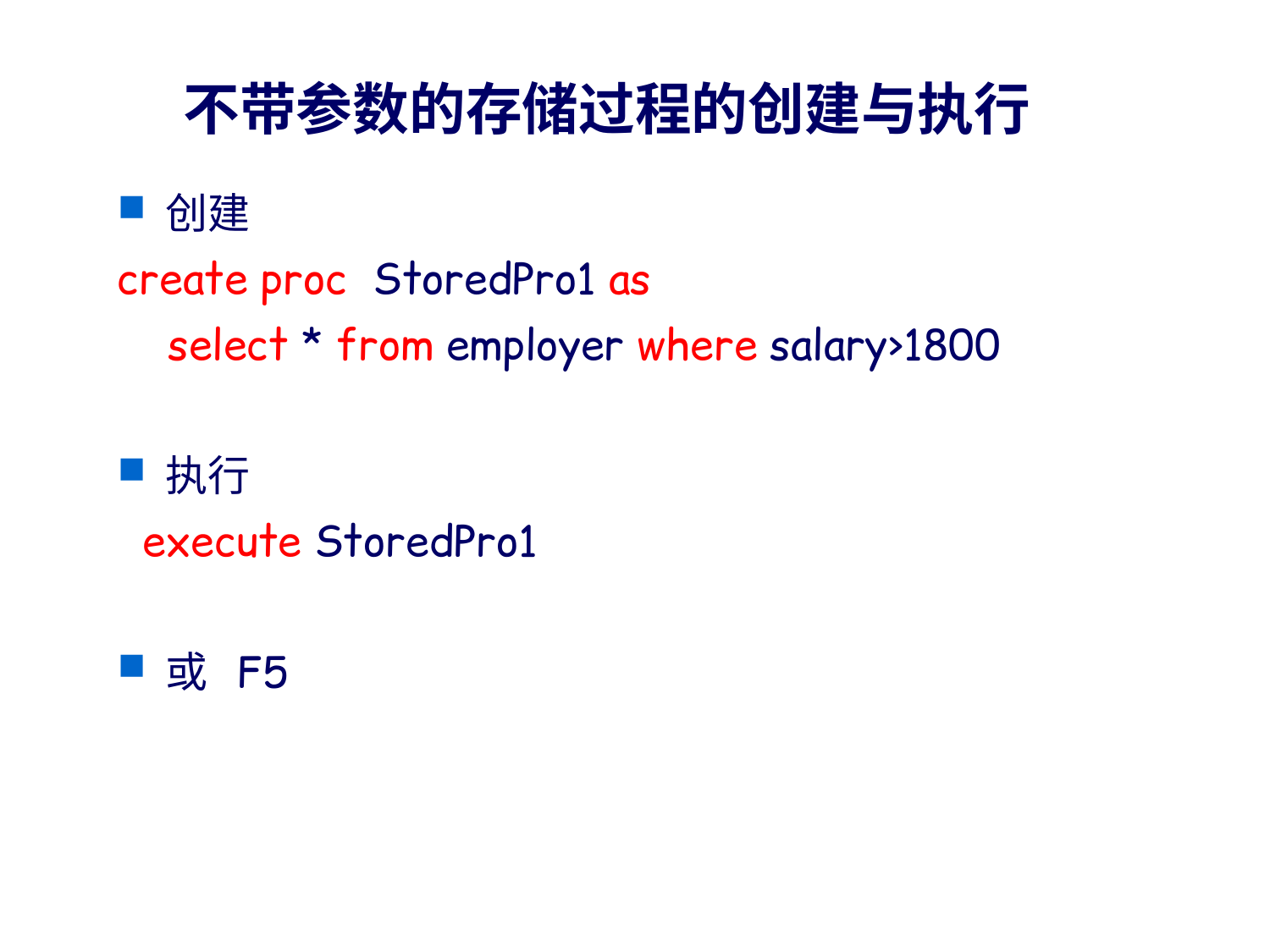

# 不带参数的存储过程的创建与执行
创建
create proc  StoredPro1 as
    select * from employer where salary>1800

执行
  execute StoredPro1

或  F5